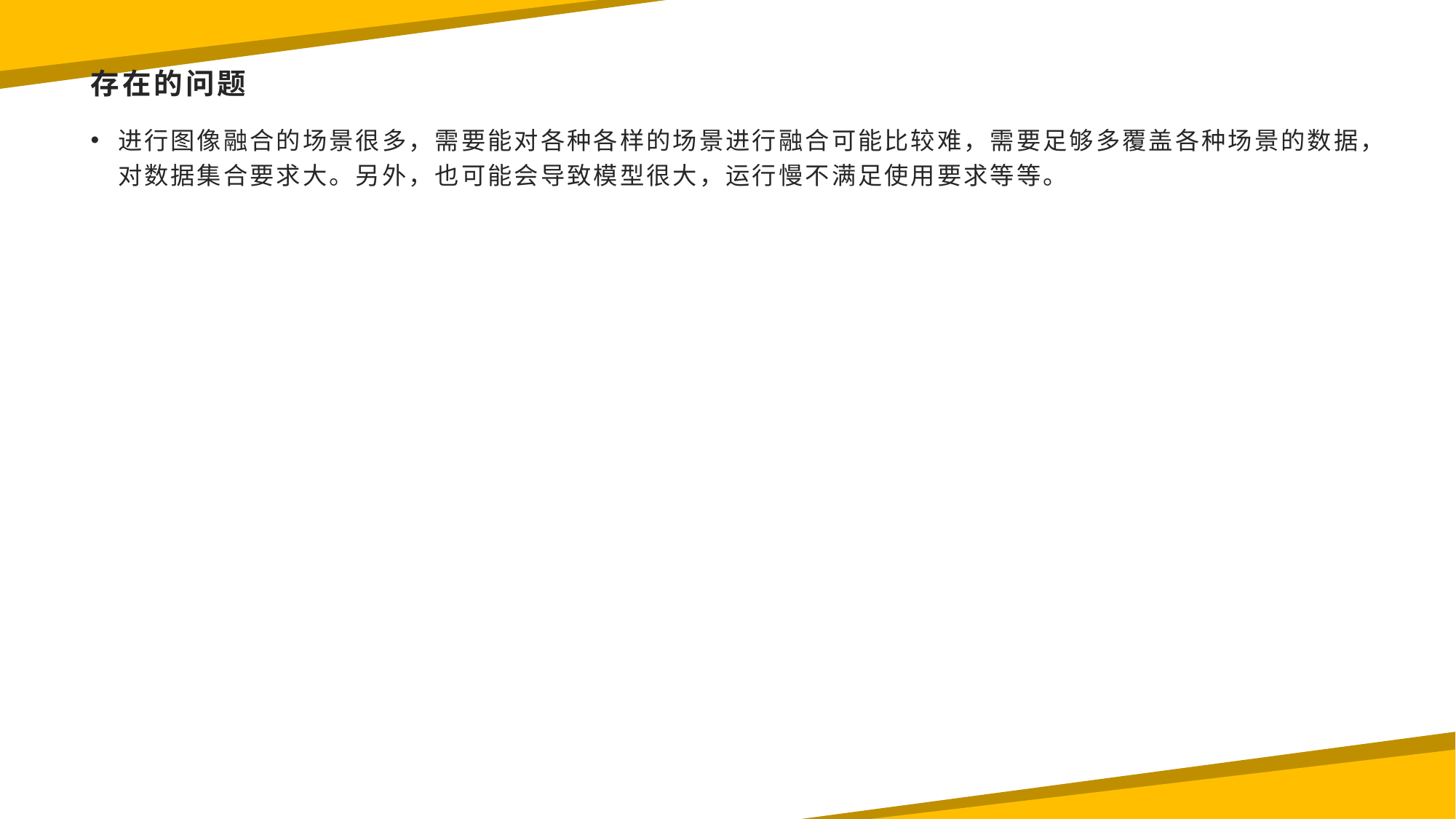

# 存在的问题
进行图像融合的场景很多，需要能对各种各样的场景进行融合可能比较难，需要足够多覆盖各种场景的数据，对数据集合要求大。另外，也可能会导致模型很大，运行慢不满足使用要求等等。